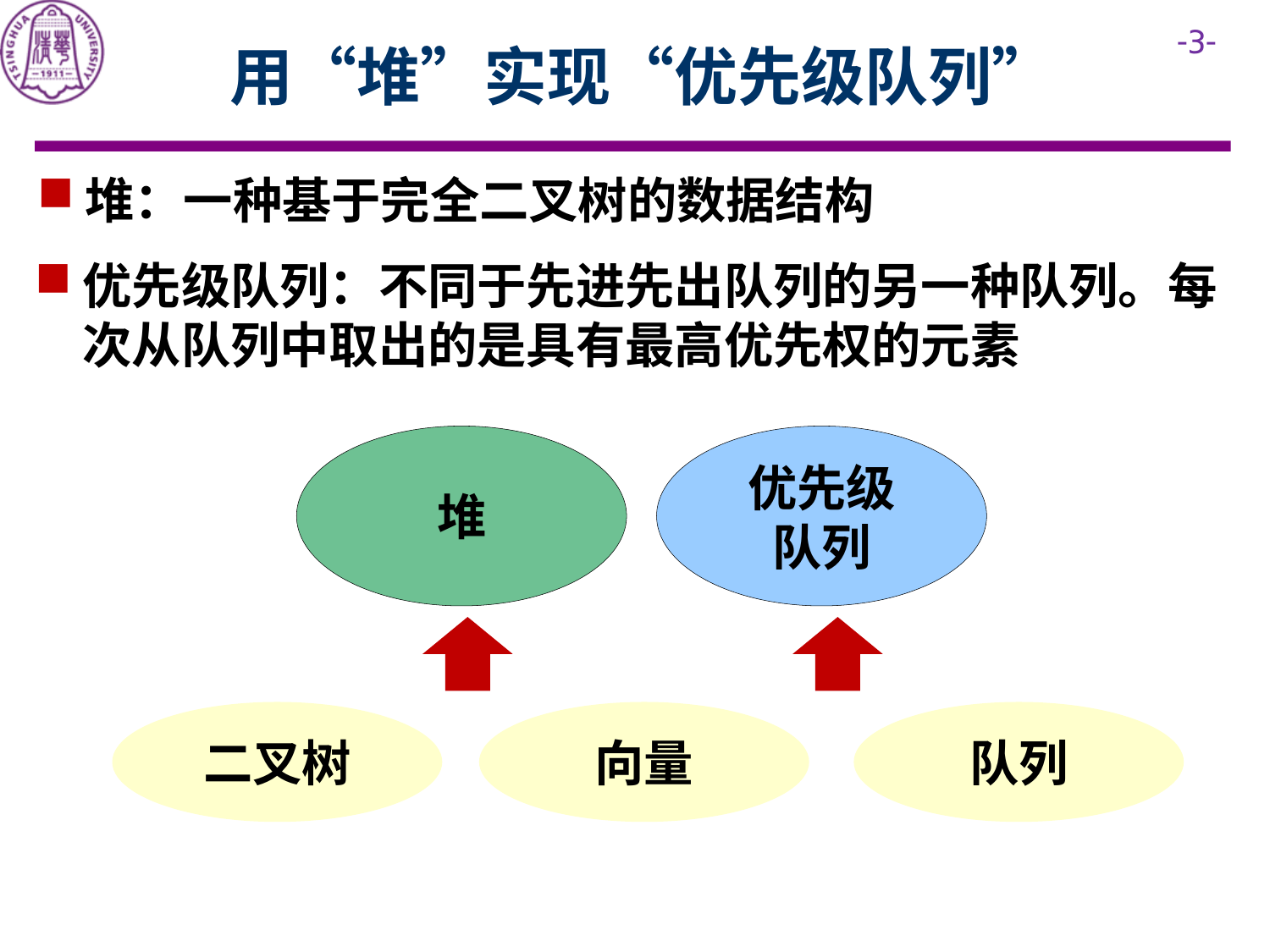

# 用“堆”实现“优先级队列”
堆：一种基于完全二叉树的数据结构
优先级队列：不同于先进先出队列的另一种队列。每次从队列中取出的是具有最高优先权的元素
堆
优先级
队列

二叉树
向量
队列